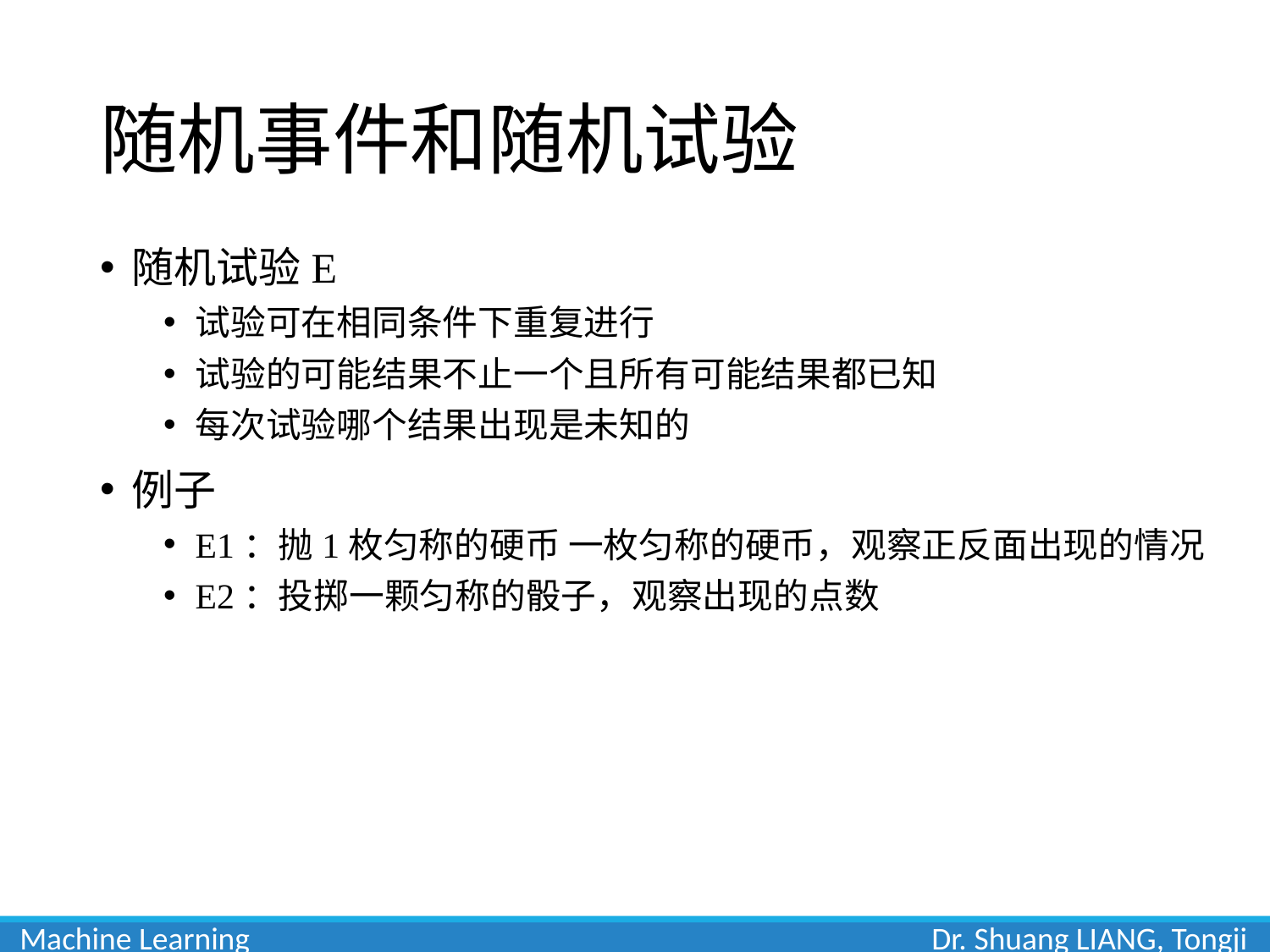

# 随机事件和随机试验
随机试验E
试验可在相同条件下重复进行
试验的可能结果不止一个且所有可能结果都已知
每次试验哪个结果出现是未知的
例子
E1：抛1枚匀称的硬币 一枚匀称的硬币，观察正反面出现的情况
E2：投掷一颗匀称的骰子，观察出现的点数